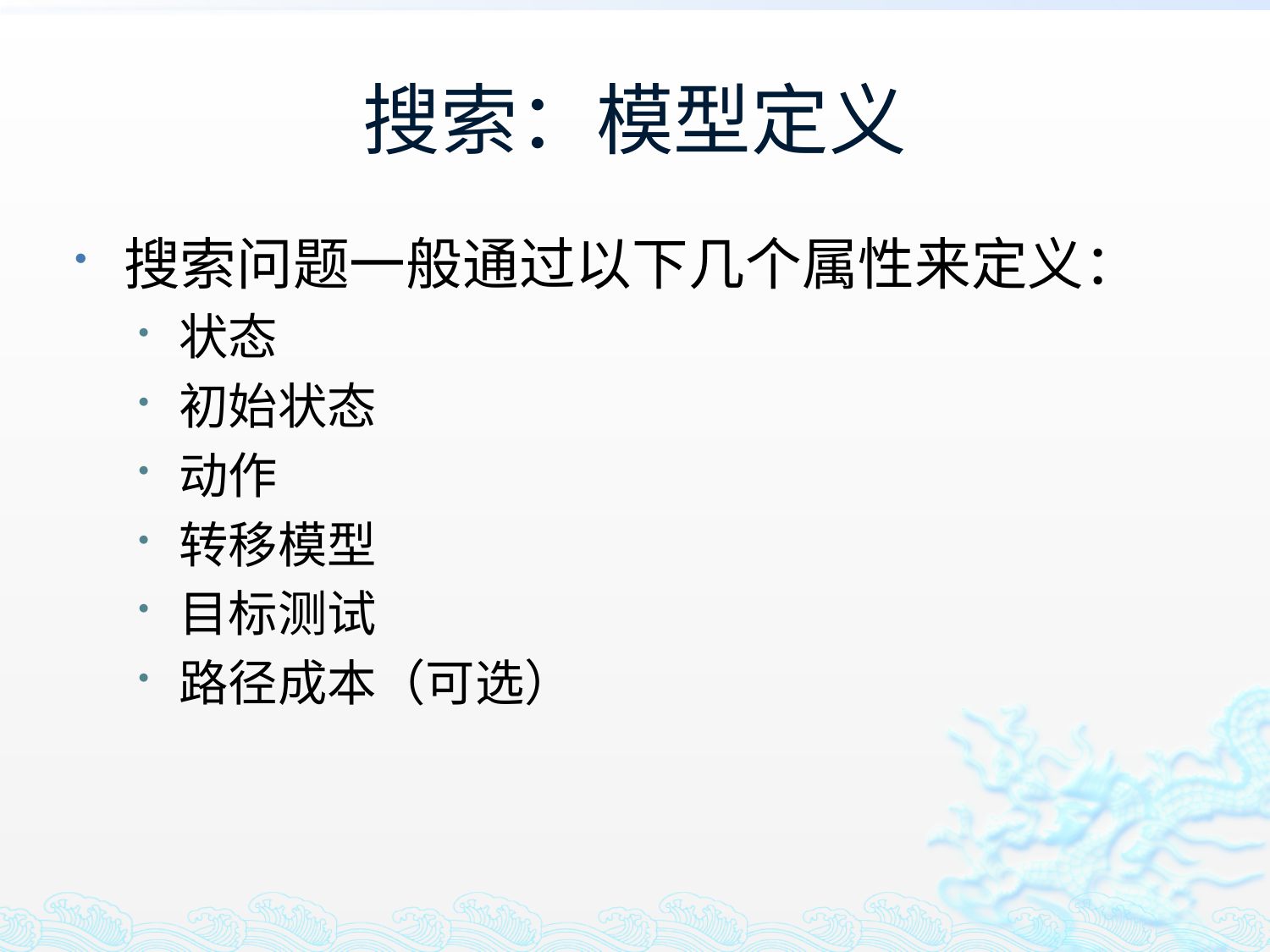

# 搜索：模型定义
搜索问题一般通过以下几个属性来定义：
状态
初始状态
动作
转移模型
目标测试
路径成本（可选）